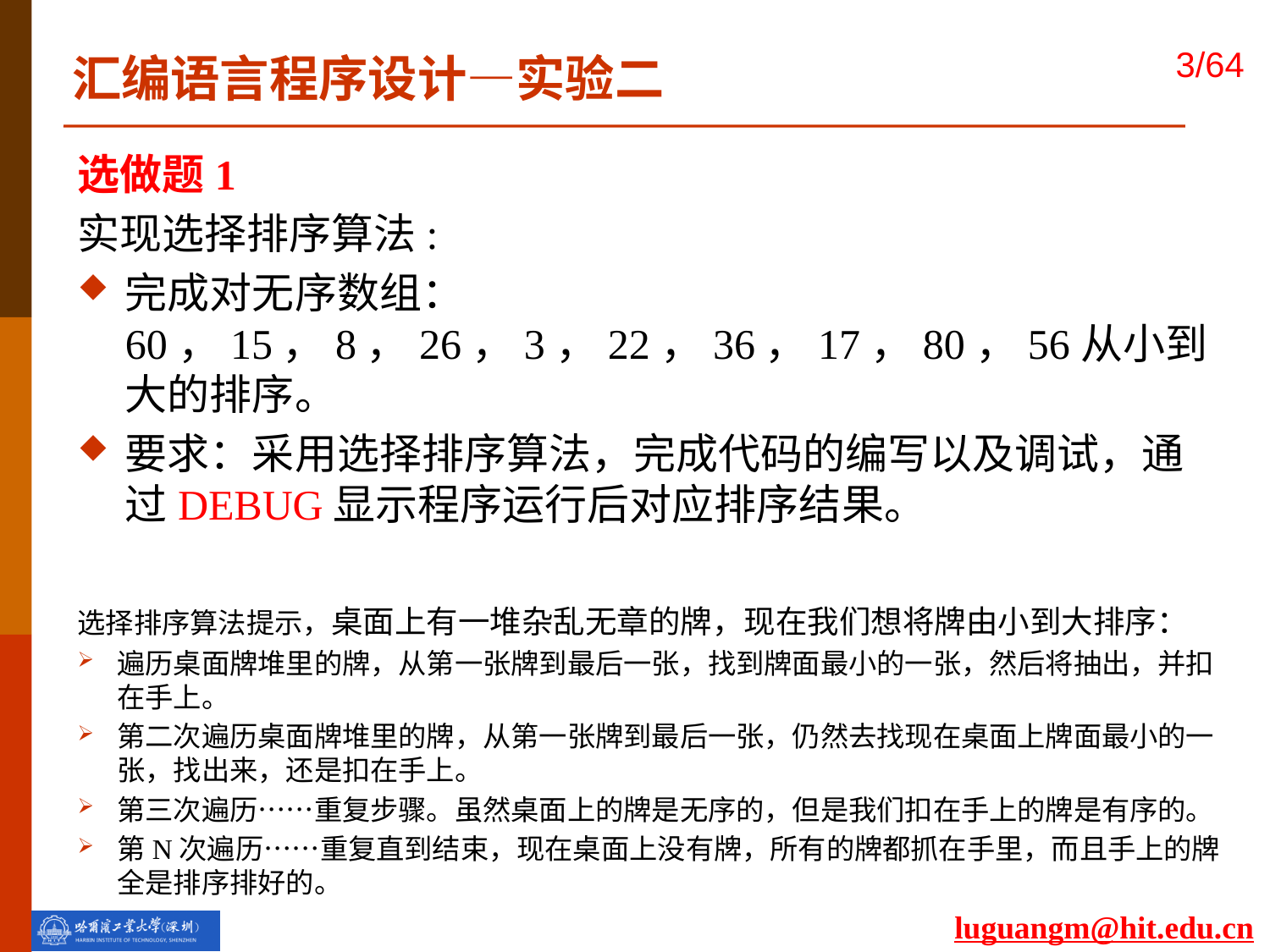

汇编语言程序设计—实验二
选做题1
实现选择排序算法:
完成对无序数组：60，15，8，26，3，22，36，17，80，56从小到大的排序。
要求：采用选择排序算法，完成代码的编写以及调试，通过DEBUG显示程序运行后对应排序结果。

选择排序算法提示，桌面上有一堆杂乱无章的牌，现在我们想将牌由小到大排序：
遍历桌面牌堆里的牌，从第一张牌到最后一张，找到牌面最小的一张，然后将抽出，并扣在手上。
第二次遍历桌面牌堆里的牌，从第一张牌到最后一张，仍然去找现在桌面上牌面最小的一张，找出来，还是扣在手上。
第三次遍历……重复步骤。虽然桌面上的牌是无序的，但是我们扣在手上的牌是有序的。
第N次遍历……重复直到结束，现在桌面上没有牌，所有的牌都抓在手里，而且手上的牌全是排序排好的。